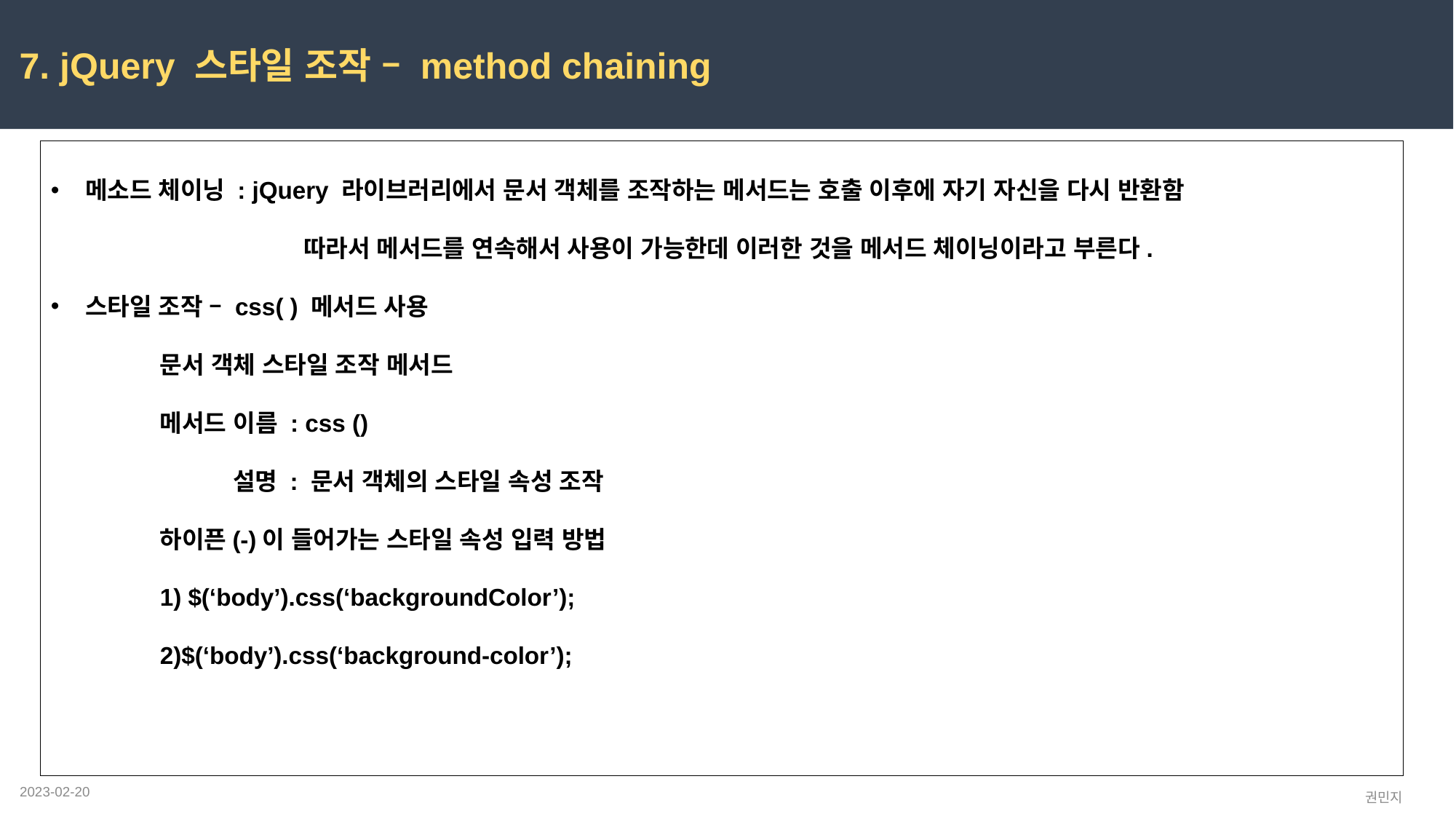

7. jQuery 스타일 조작 – method chaining
메소드 체이닝 : jQuery 라이브러리에서 문서 객체를 조작하는 메서드는 호출 이후에 자기 자신을 다시 반환함			따라서 메서드를 연속해서 사용이 가능한데 이러한 것을 메서드 체이닝이라고 부른다.
스타일 조작 – css( ) 메서드 사용
	문서 객체 스타일 조작 메서드
	메서드 이름 : css ()
	          설명 : 문서 객체의 스타일 속성 조작
	하이픈(-)이 들어가는 스타일 속성 입력 방법
	1) $(‘body’).css(‘backgroundColor’);
	2)$(‘body’).css(‘background-color’);

2023-02-20
권민지